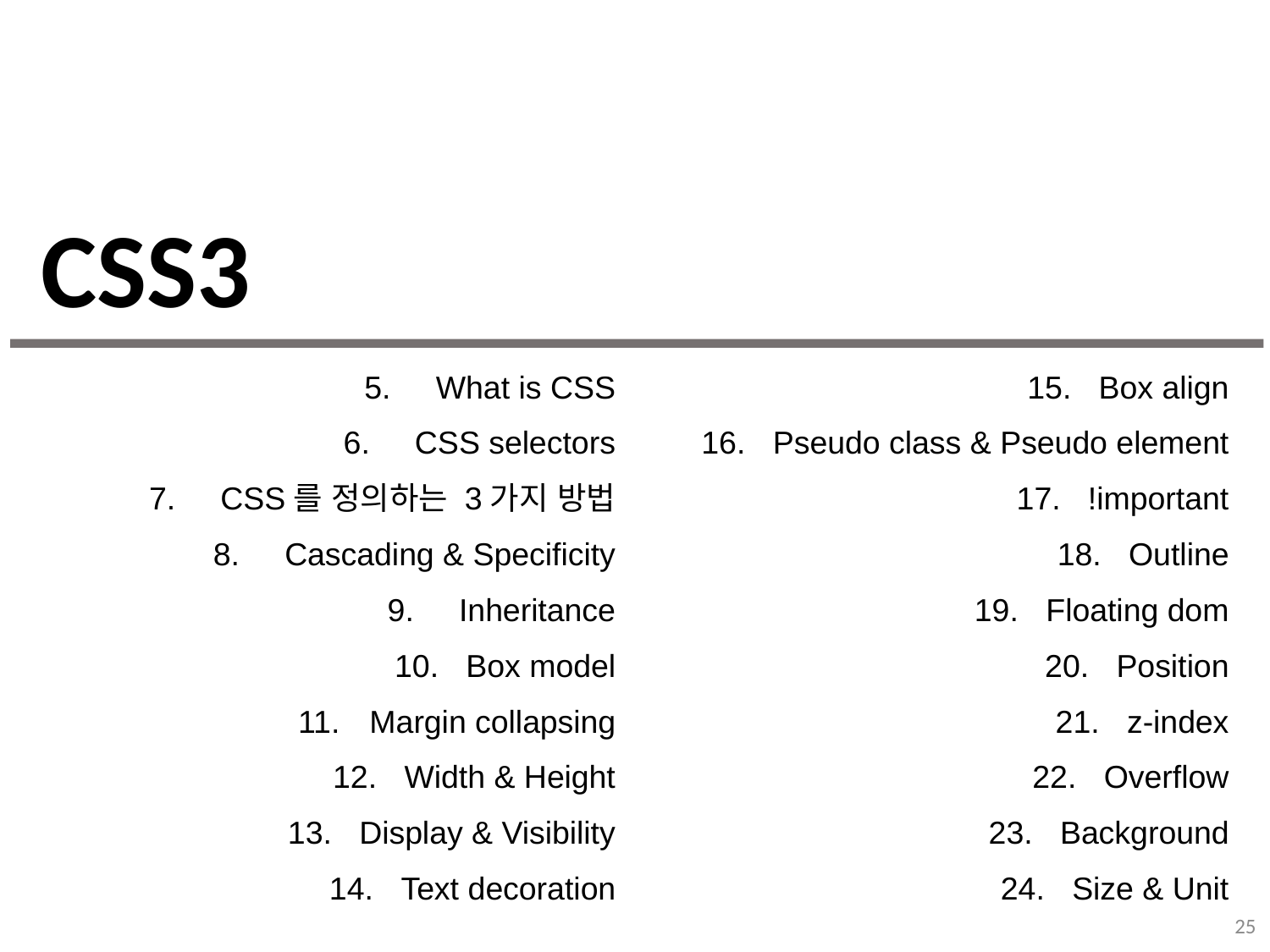

# CSS3

What is CSS
CSS selectors
CSS를 정의하는 3가지 방법
Cascading & Specificity
Inheritance
Box model
Margin collapsing
Width & Height
Display & Visibility
Text decoration

Box align
Pseudo class & Pseudo element
!important
Outline
Floating dom
Position
z-index
Overflow
Background
Size & Unit

25